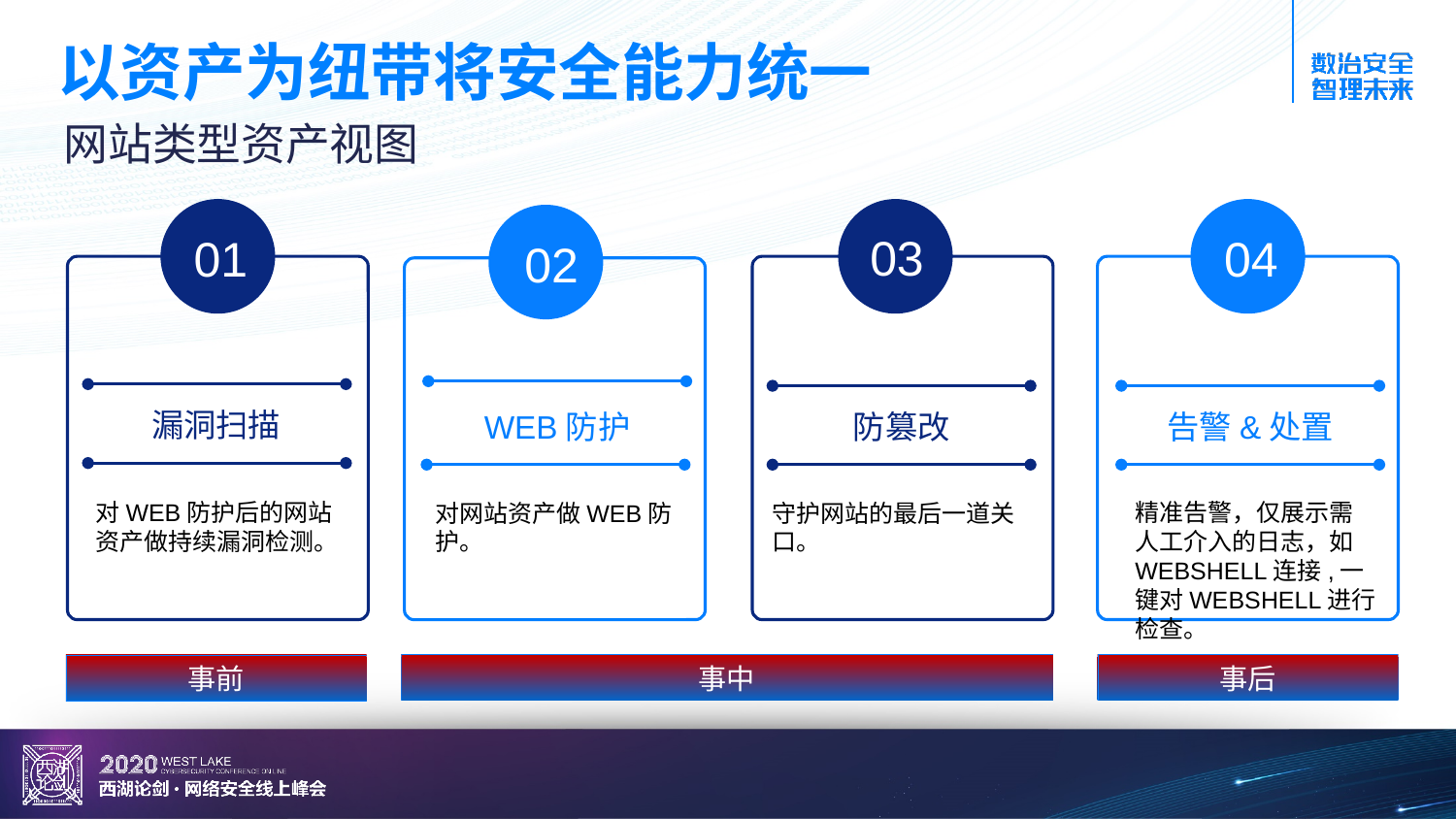

以资产为纽带将安全能力统一
网站类型资产视图

03
01
04
02

漏洞扫描
防篡改
告警&处置
WEB防护
对WEB防护后的网站
资产做持续漏洞检测。
精准告警，仅展示需
人工介入的日志，如
WEBSHELL连接,一键对WEBSHELL进行检查。
对网站资产做WEB防护。
守护网站的最后一道关口。
事中
事后
事前